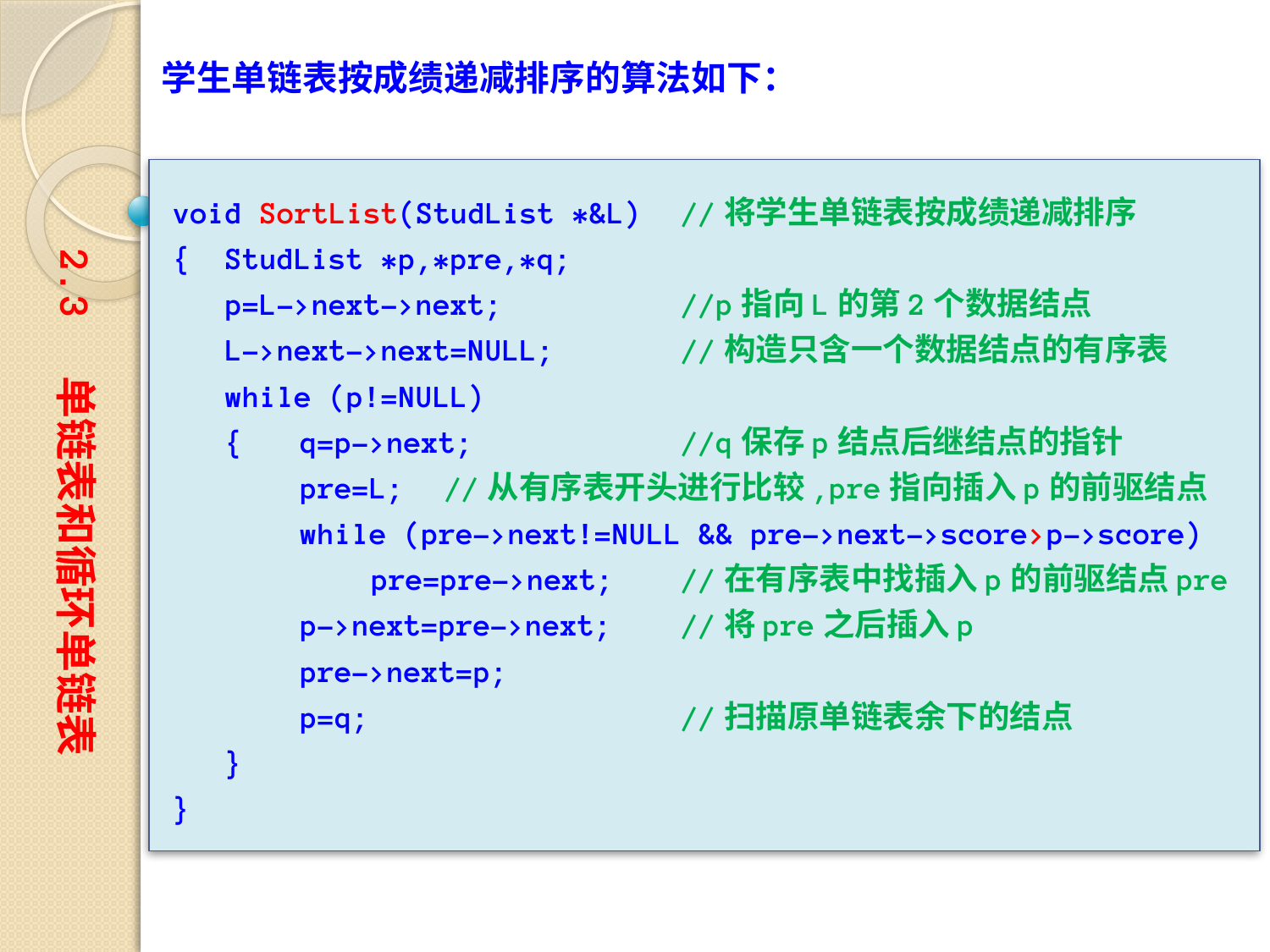

学生单链表按成绩递减排序的算法如下：
void SortList(StudList *&L)	//将学生单链表按成绩递减排序
{  StudList *p,*pre,*q;
   p=L->next->next;		//p指向L的第2个数据结点
   L->next->next=NULL;	//构造只含一个数据结点的有序表
   while (p!=NULL)
   {	q=p->next;		//q保存p结点后继结点的指针
	pre=L;	 //从有序表开头进行比较,pre指向插入p的前驱结点
	while (pre->next!=NULL && pre->next->score>p->score)
	　　pre=pre->next;	//在有序表中找插入p的前驱结点pre
	p->next=pre->next;	//将pre之后插入p
	pre->next=p;
	p=q;			//扫描原单链表余下的结点
   }
}
2.3  单链表和循环单链表